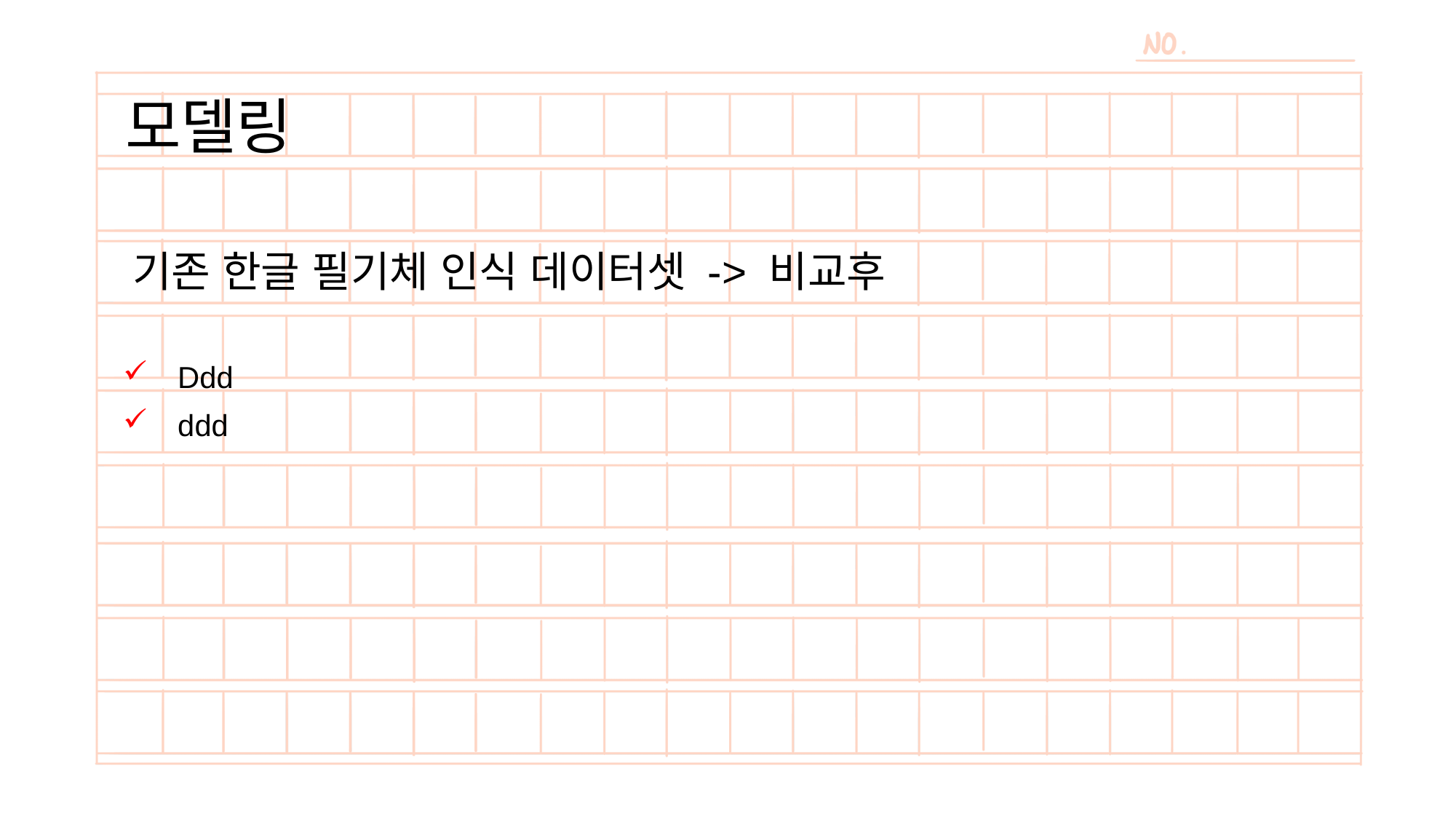

# 모델링
기존 한글 필기체 인식 데이터셋 -> 비교후
Ddd
ddd